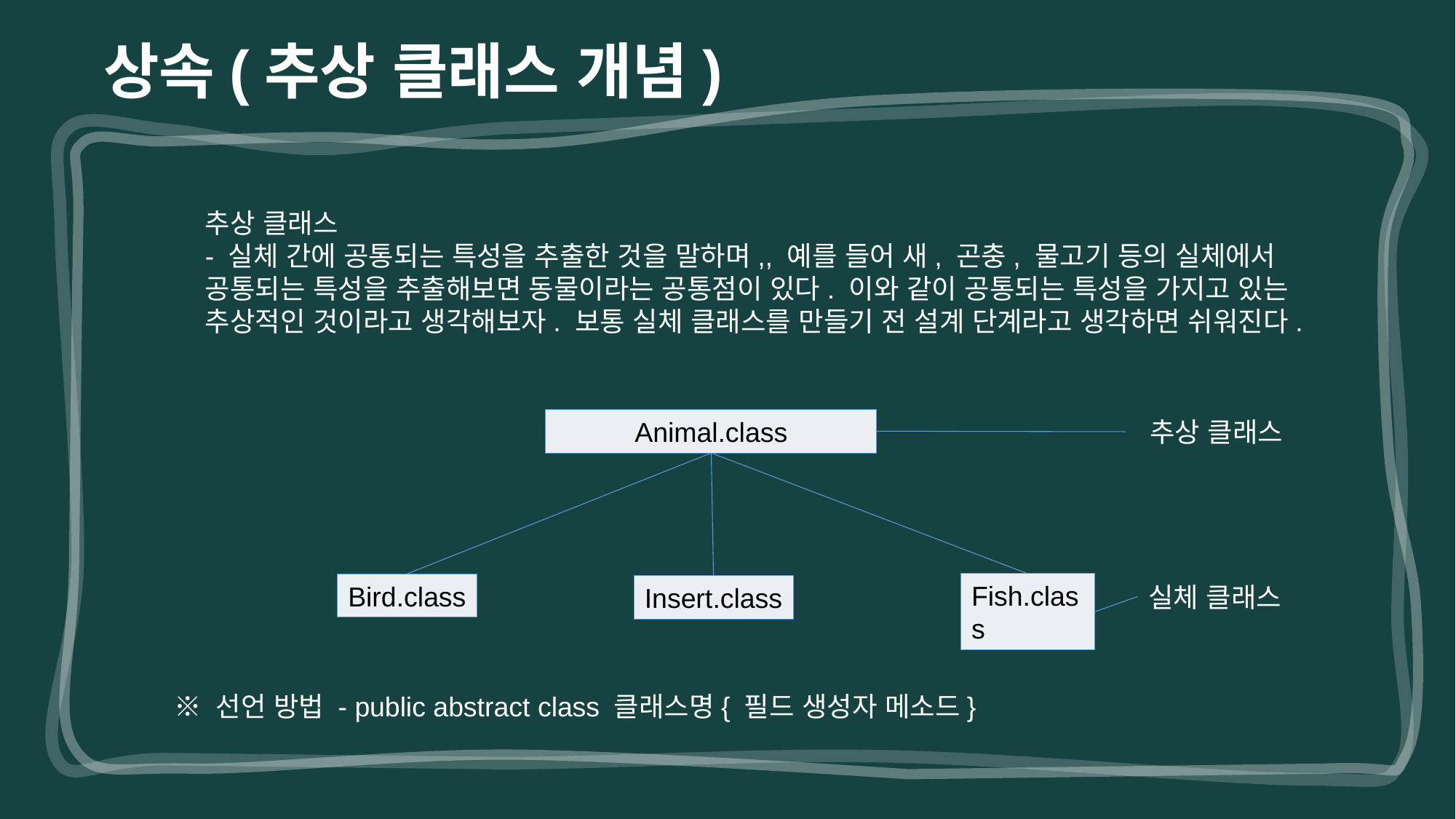

상속(추상 클래스 개념)

추상 클래스
- 실체 간에 공통되는 특성을 추출한 것을 말하며,, 예를 들어 새, 곤충, 물고기 등의 실체에서
공통되는 특성을 추출해보면 동물이라는 공통점이 있다. 이와 같이 공통되는 특성을 가지고 있는
추상적인 것이라고 생각해보자. 보통 실체 클래스를 만들기 전 설계 단계라고 생각하면 쉬워진다.
Animal.class
추상 클래스
Fish.class
Bird.class
실체 클래스
Insert.class
※ 선언 방법 - public abstract class 클래스명{ 필드 생성자 메소드}